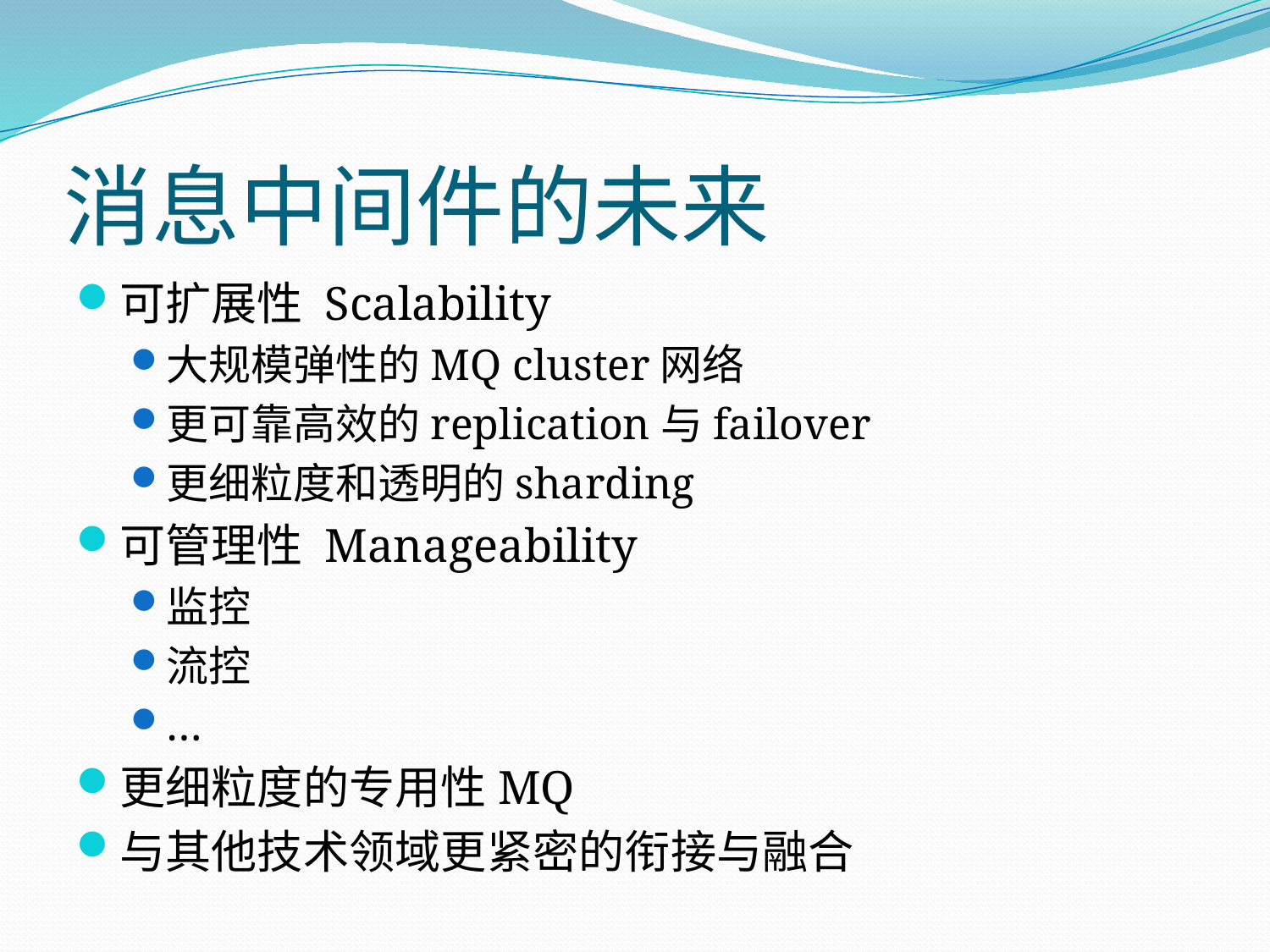

# 消息中间件的未来
可扩展性 Scalability
大规模弹性的MQ cluster网络
更可靠高效的replication与failover
更细粒度和透明的sharding
可管理性 Manageability
监控
流控
…
更细粒度的专用性MQ
与其他技术领域更紧密的衔接与融合